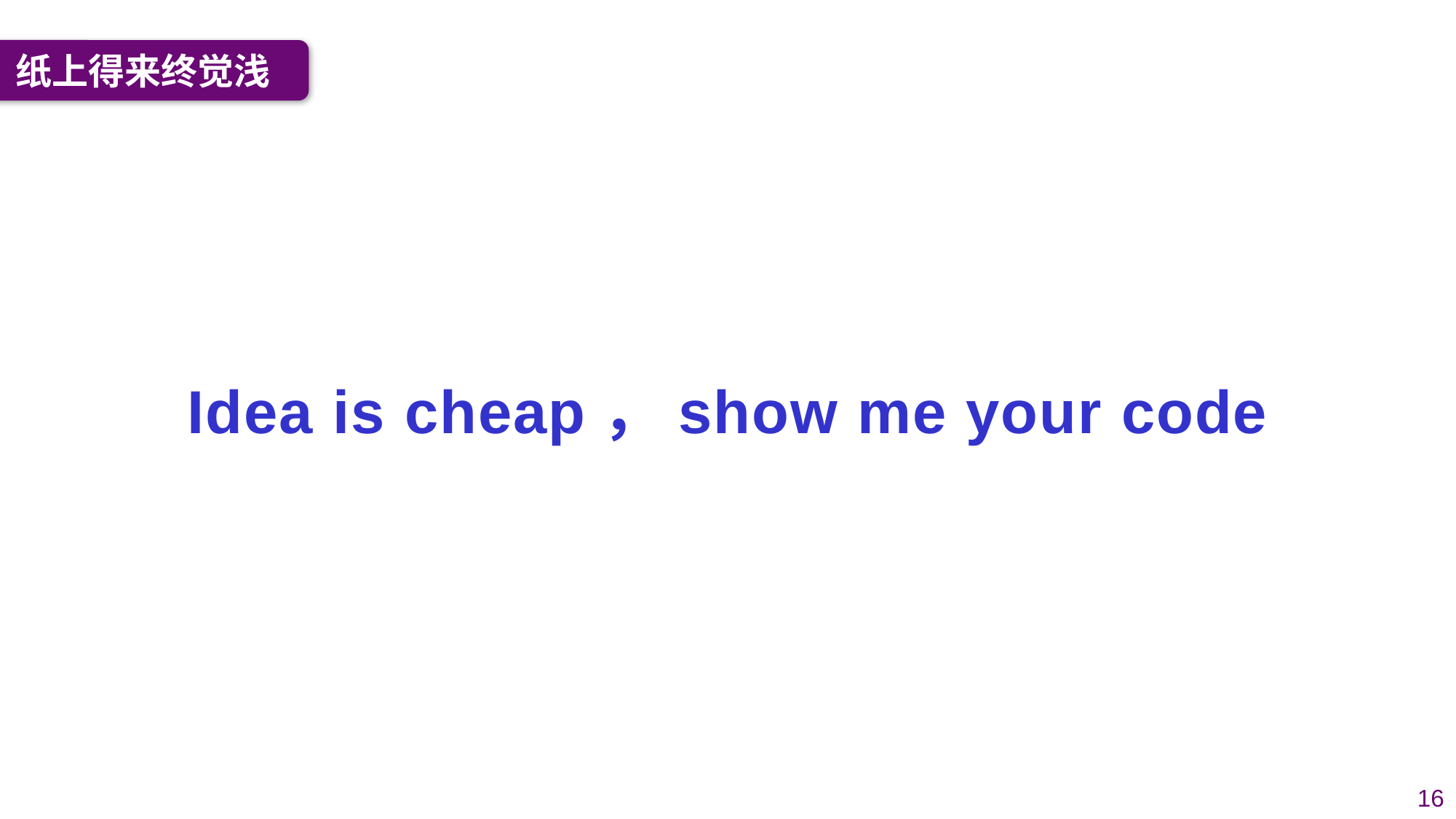

纸上得来终觉浅
Idea is cheap，show me your code
16